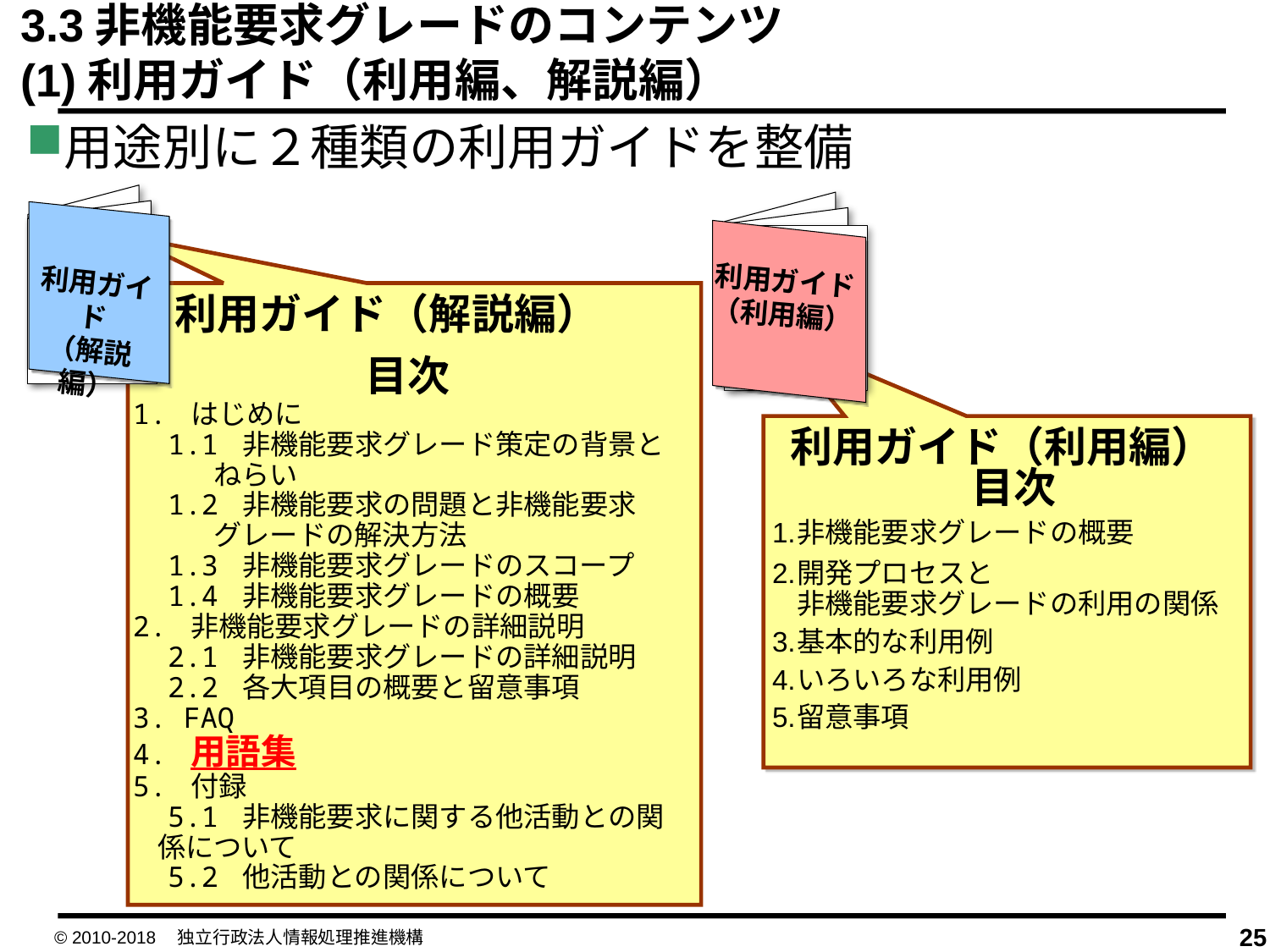

3.3非機能要求グレードのコンテンツ
(1)利用ガイド（利用編、解説編）
用途別に２種類の利用ガイドを整備

利用ガイド
（利用編）
利用ガイド
（解説編）

利用ガイド（解説編）
目次
1. はじめに
　1.1 非機能要求グレード策定の背景と
　　ねらい
　1.2 非機能要求の問題と非機能要求
　　グレードの解決方法
　1.3 非機能要求グレードのスコープ
　1.4 非機能要求グレードの概要
2. 非機能要求グレードの詳細説明
　2.1 非機能要求グレードの詳細説明
　2.2 各大項目の概要と留意事項
3. FAQ
4. 用語集
5. 付録
　5.1 非機能要求に関する他活動との関係について
　5.2 他活動との関係について

利用ガイド（利用編）目次
非機能要求グレードの概要
開発プロセスと
非機能要求グレードの利用の関係
基本的な利用例
いろいろな利用例
留意事項
© 2010-2018　独立行政法人情報処理推進機構